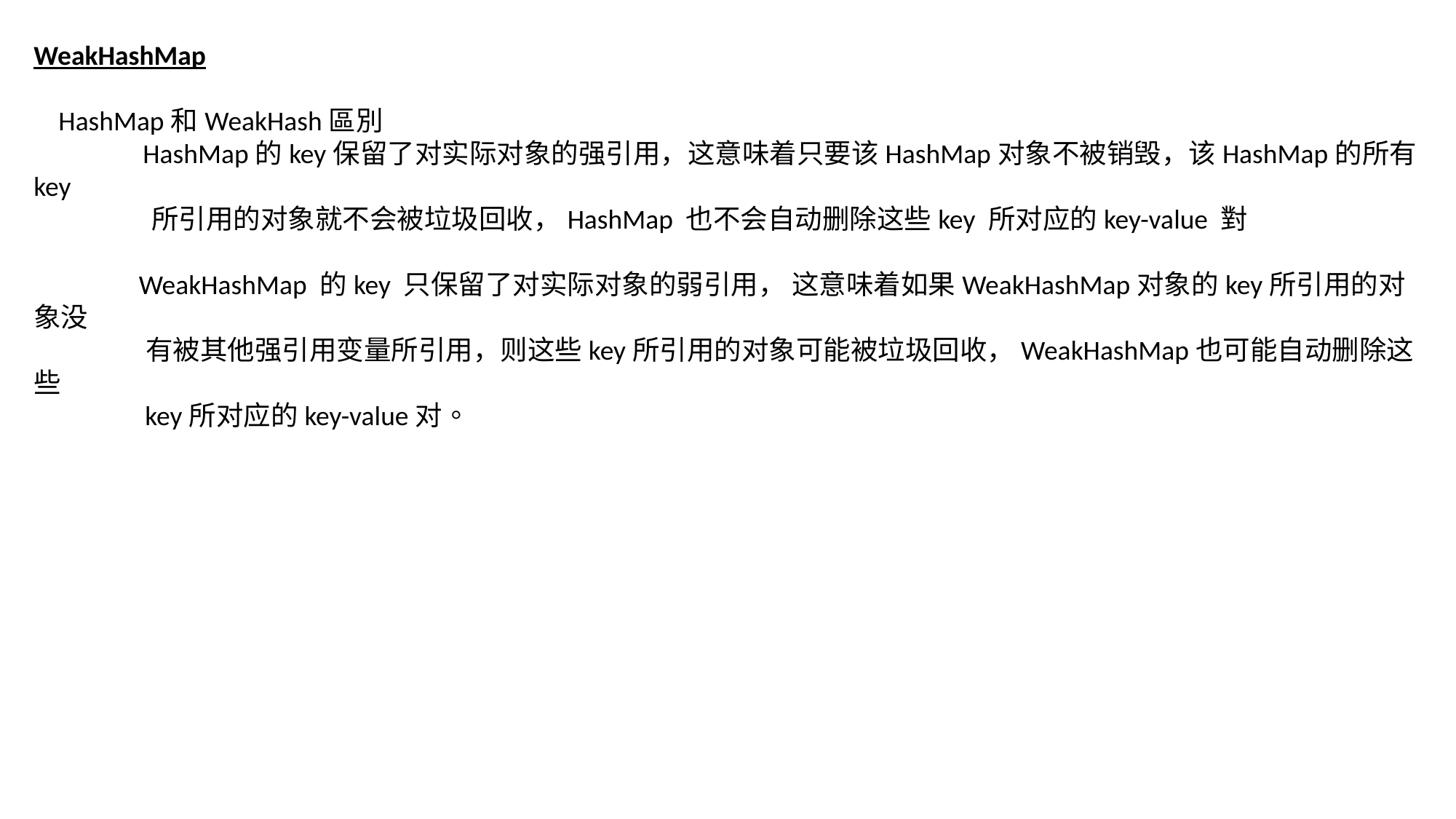

WeakHashMap

    HashMap和WeakHash區別
	HashMap的key保留了对实际对象的强引用，这意味着只要该HashMap对象不被销毁，该HashMap的所有key
                  所引用的对象就不会被垃圾回收，HashMap 也不会自动删除这些key 所对应的key-value 對

                 WeakHashMap 的key 只保留了对实际对象的弱引用， 这意味着如果WeakHashMap对象的key所引用的对象没
                 有被其他强引用变量所引用，则这些key所引用的对象可能被垃圾回收，WeakHashMap也可能自动删除这些
                  key所对应的key-value对。